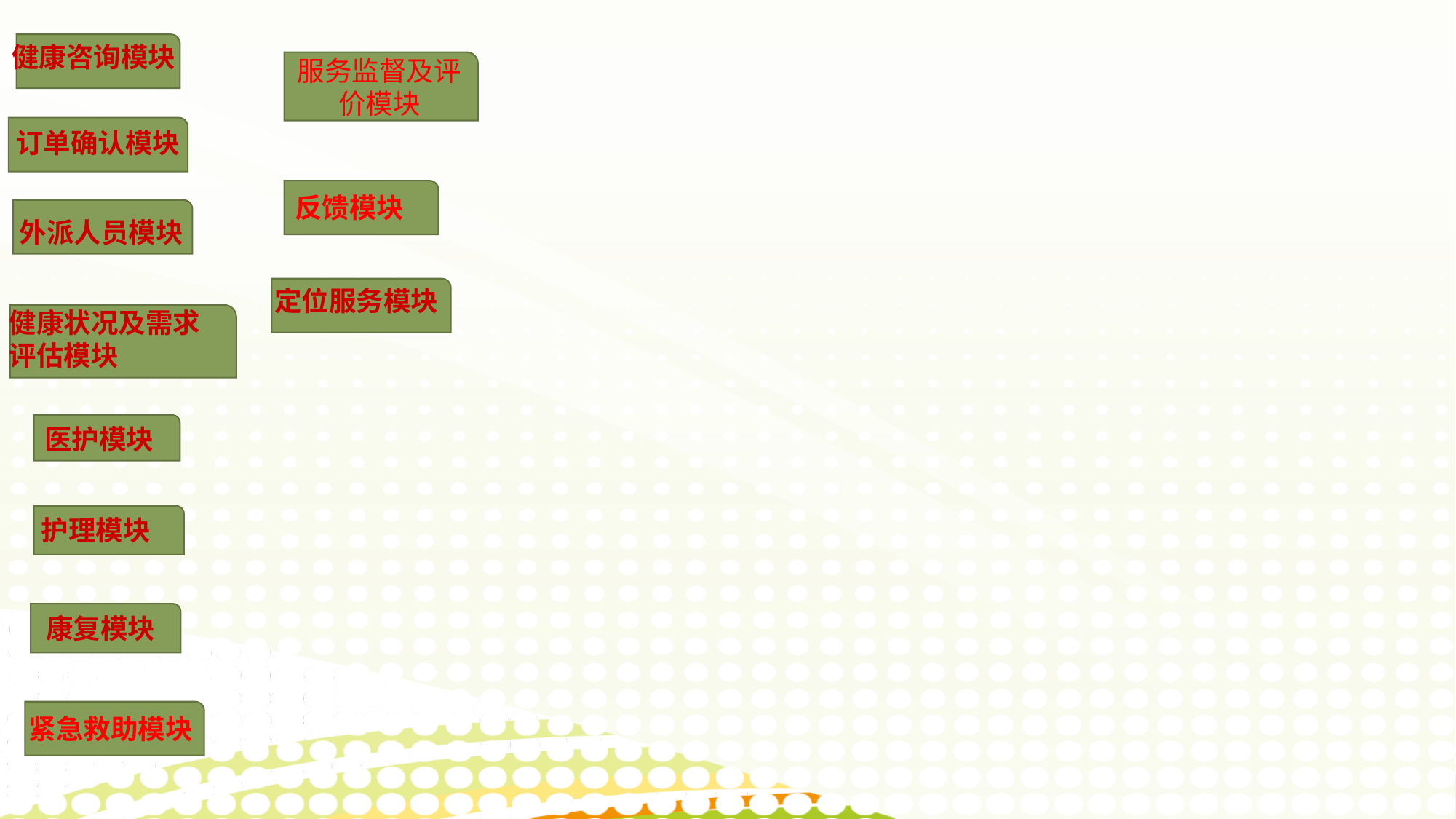

健康咨询模块

服务监督及评价模块

订单确认模块

反馈模块

外派人员模块
定位服务模块

健康状况及需求
评估模块

医护模块

护理模块

康复模块

紧急救助模块